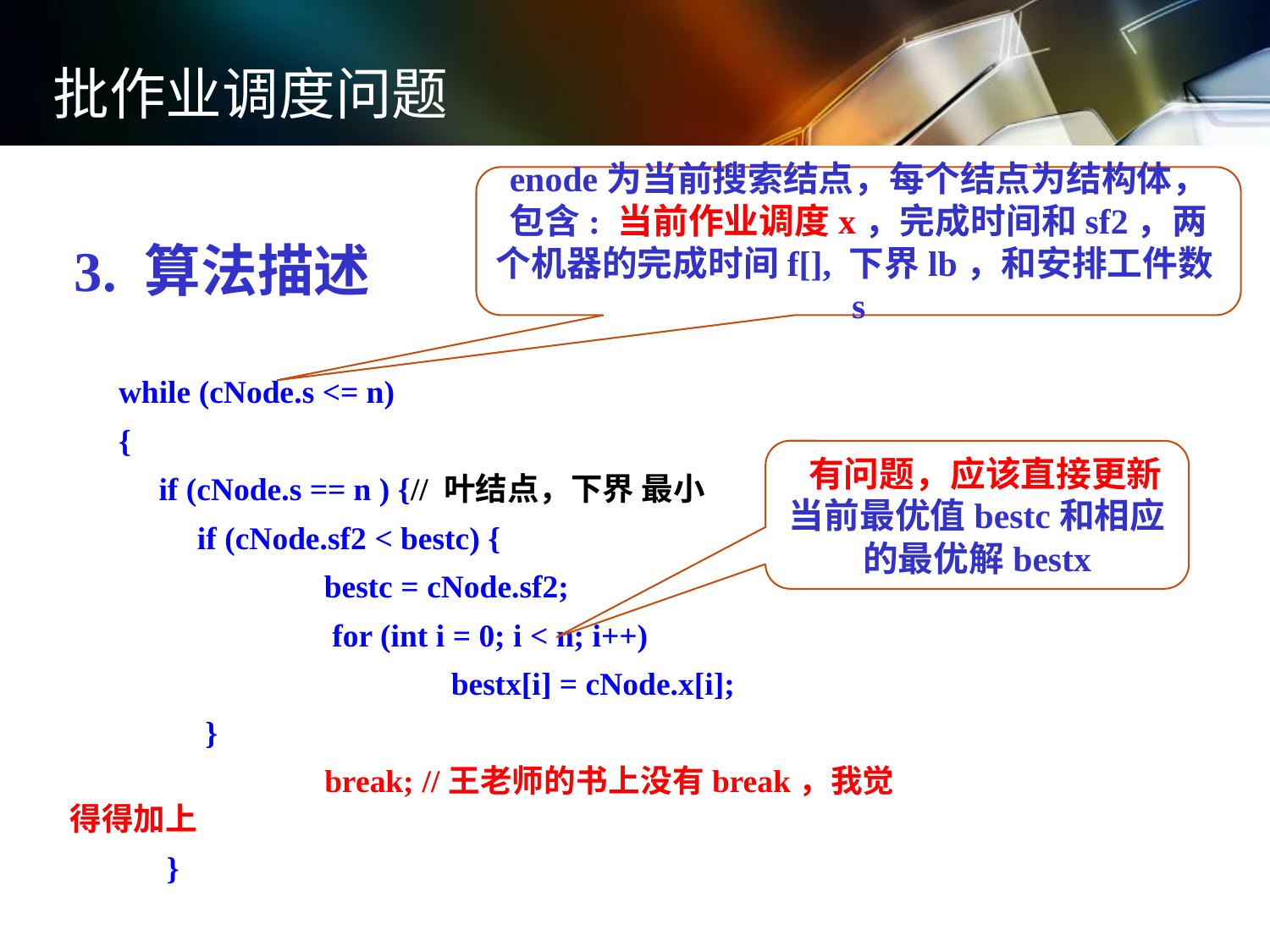

批作业调度问题
enode为当前搜索结点，每个结点为结构体，包含: 当前作业调度x，完成时间和sf2，两个机器的完成时间f[], 下界lb，和安排工件数s
3. 算法描述
      while (cNode.s <= n)
      {
           if (cNode.s == n ) {// 叶结点，下界 最小
           	if (cNode.sf2 < bestc) {
                 	bestc = cNode.sf2;
                	 for (int i = 0; i < n; i++)
                 		bestx[i] = cNode.x[i];
             	 }
 		break; //王老师的书上没有break，我觉得得加上
            }
 有问题，应该直接更新当前最优值bestc和相应的最优解bestx